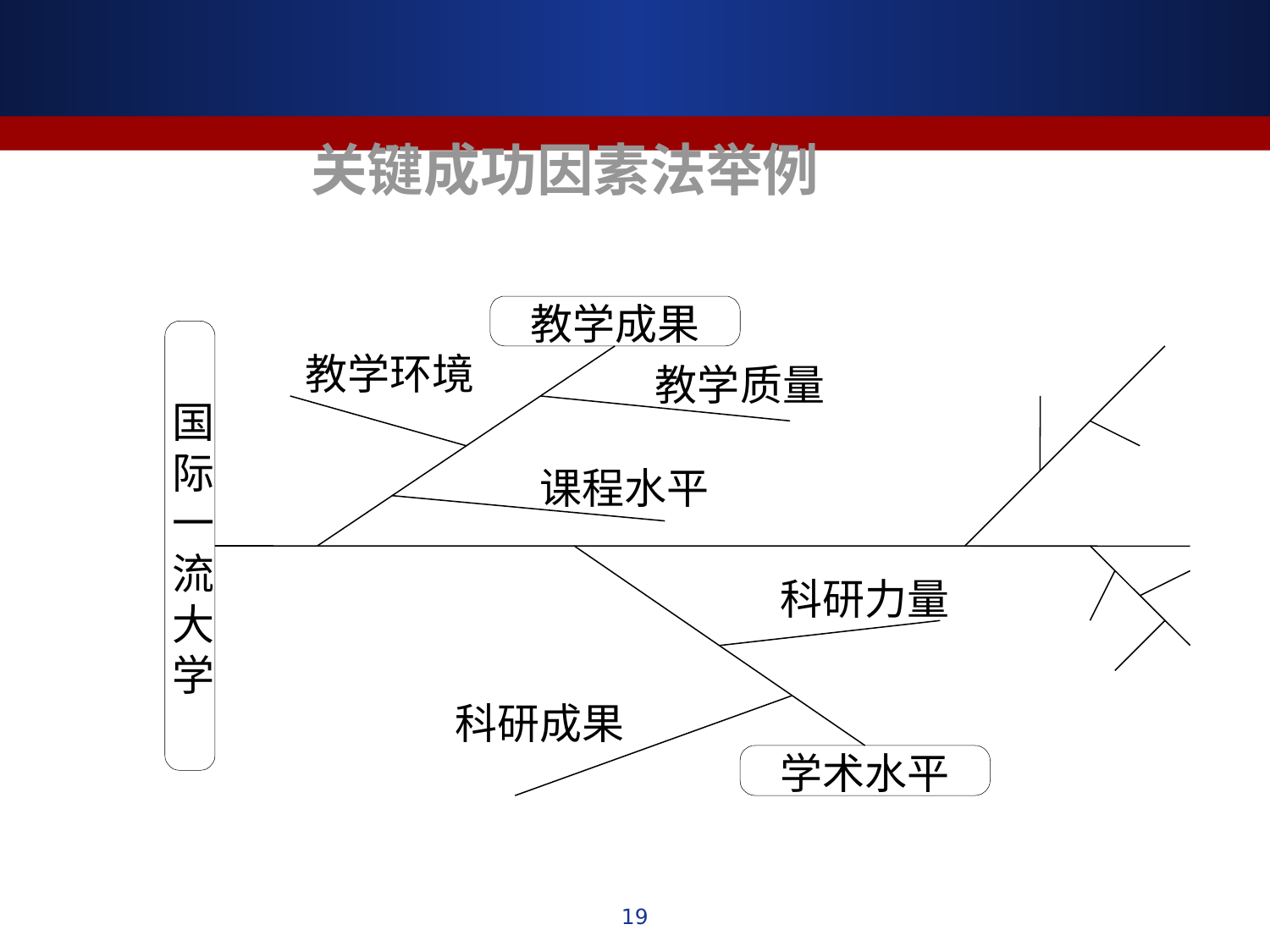

# 关键成功因素法举例

教学成果

教学环境
教学质量
国

际
课程水平

一

流

科研力量
大

学

科研成果

学术水平
19